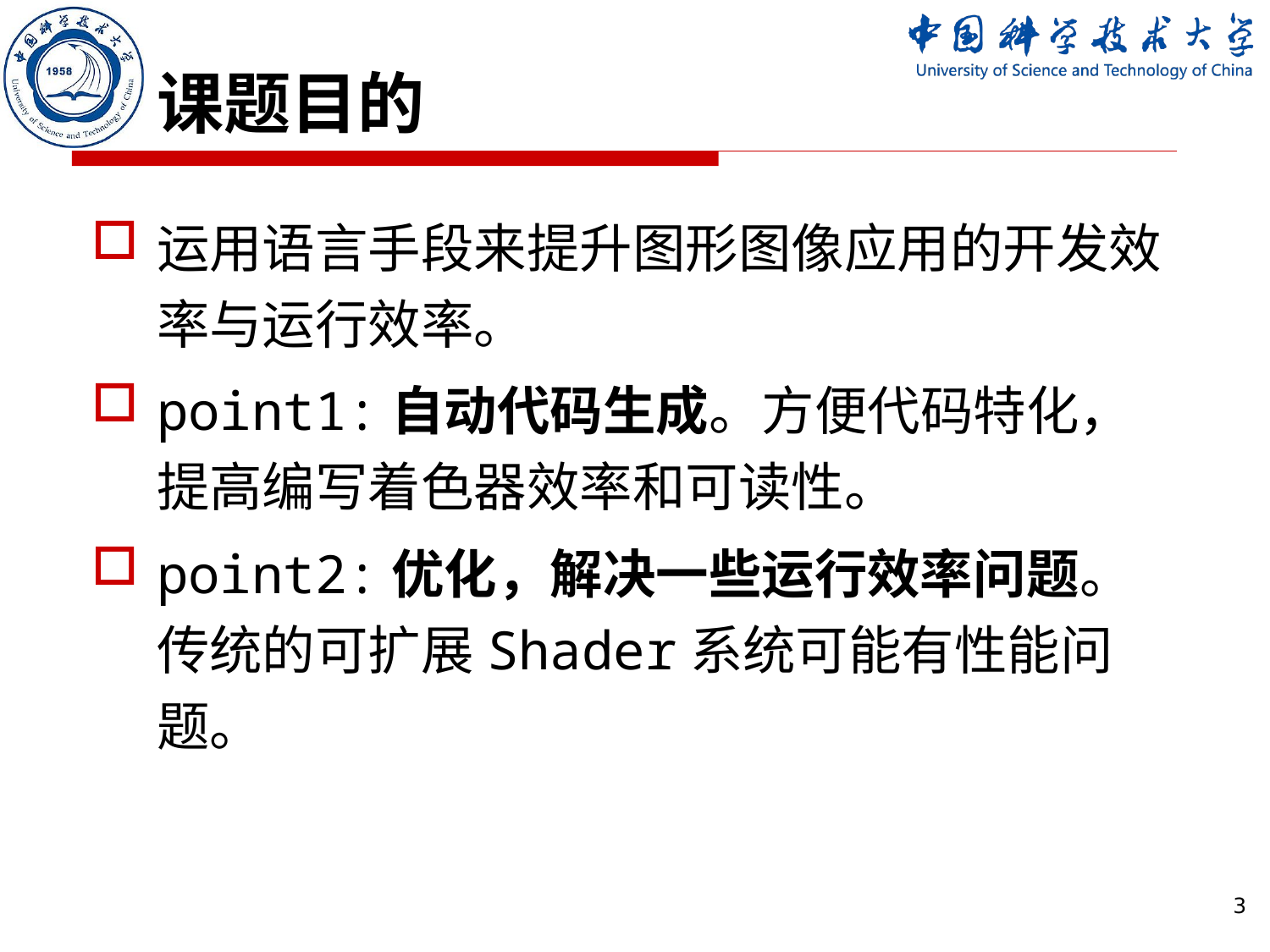

# 课题目的
运用语言手段来提升图形图像应用的开发效率与运行效率。
point1:自动代码生成。方便代码特化，提高编写着色器效率和可读性。
point2:优化，解决一些运行效率问题。传统的可扩展Shader系统可能有性能问题。

3